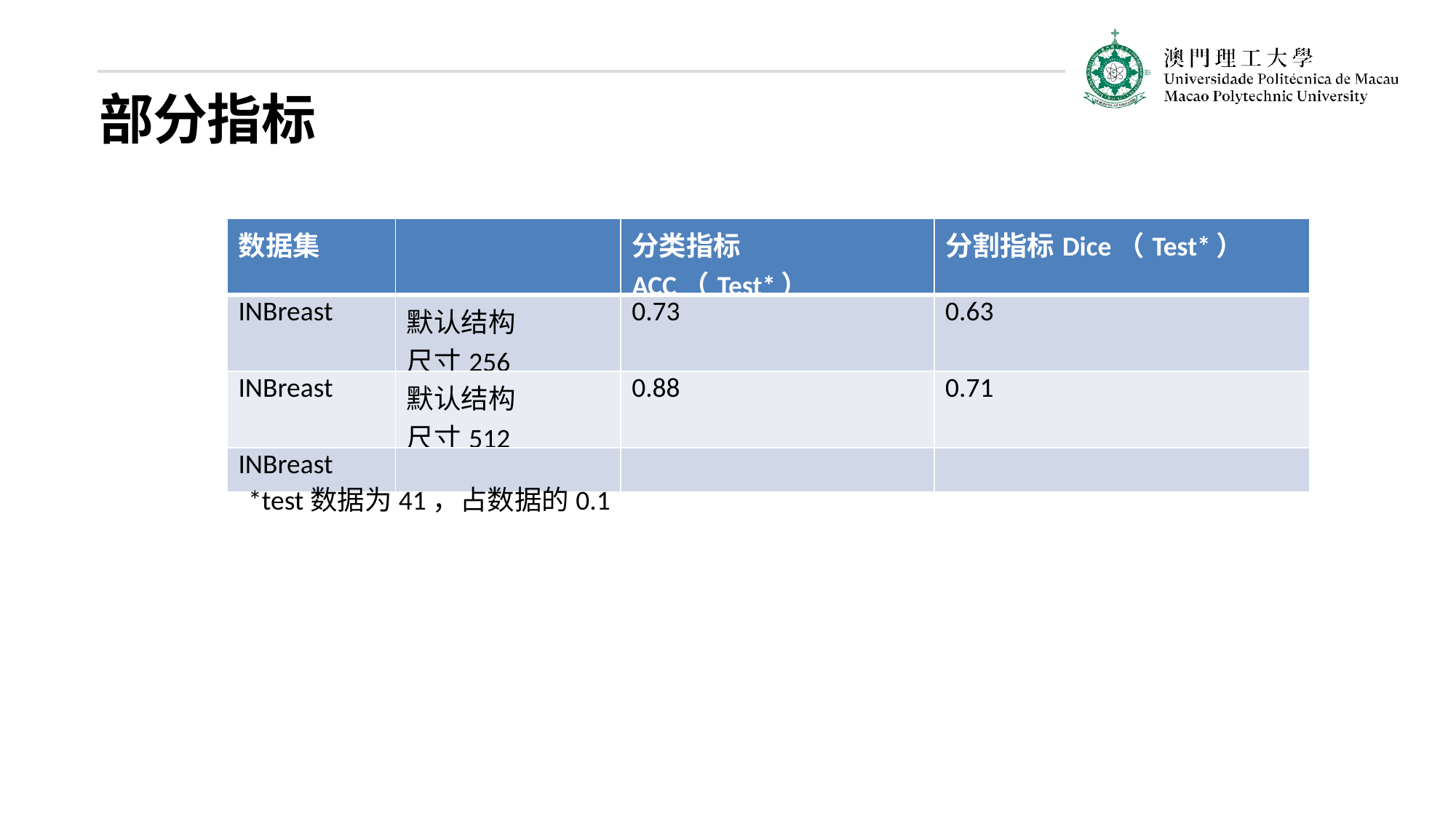

部分指标
| 数据集 |  | 分类指标ACC（Test\*） | 分割指标Dice（Test\*） |
| --- | --- | --- | --- |
| INBreast | 默认结构 尺寸256 | 0.73 | 0.63 |
| INBreast | 默认结构 尺寸512 | 0.88 | 0.71 |
| INBreast |  |  |  |
*test数据为41，占数据的0.1